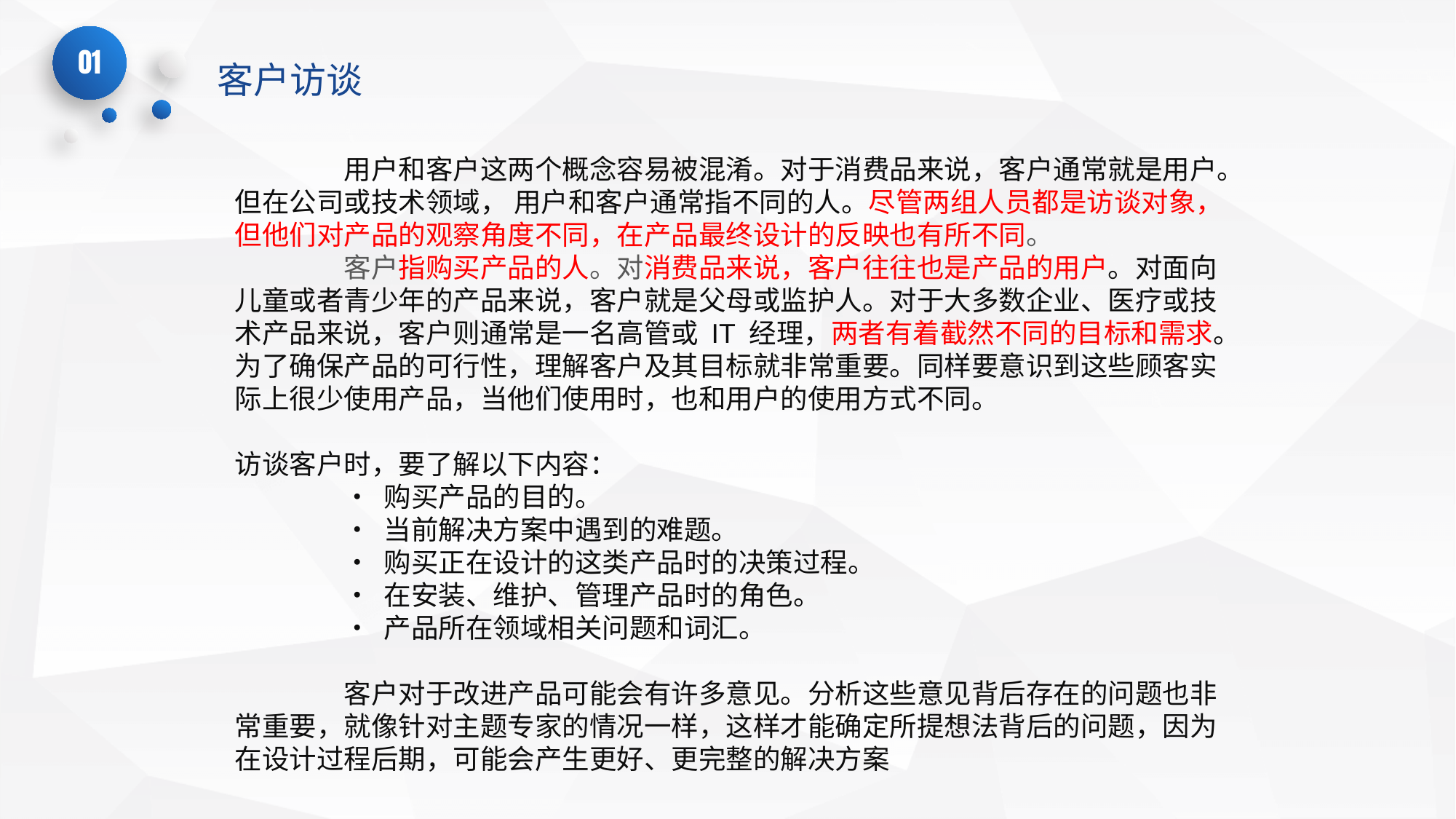

01

客户访谈

	用户和客户这两个概念容易被混淆。对于消费品来说，客户通常就是用户。但在公司或技术领域， 用户和客户通常指不同的人。尽管两组人员都是访谈对象，但他们对产品的观察角度不同，在产品最终设计的反映也有所不同。
	客户指购买产品的人。对消费品来说，客户往往也是产品的用户。对面向儿童或者青少年的产品来说，客户就是父母或监护人。对于大多数企业、医疗或技术产品来说，客户则通常是一名高管或 IT 经理，两者有着截然不同的目标和需求。为了确保产品的可行性，理解客户及其目标就非常重要。同样要意识到这些顾客实际上很少使用产品，当他们使用时，也和用户的使用方式不同。

访谈客户时，要了解以下内容：
	• 购买产品的目的。
	• 当前解决方案中遇到的难题。
	• 购买正在设计的这类产品时的决策过程。
	• 在安装、维护、管理产品时的角色。
	• 产品所在领域相关问题和词汇。

	客户对于改进产品可能会有许多意见。分析这些意见背后存在的问题也非常重要，就像针对主题专家的情况一样，这样才能确定所提想法背后的问题，因为在设计过程后期，可能会产生更好、更完整的解决方案